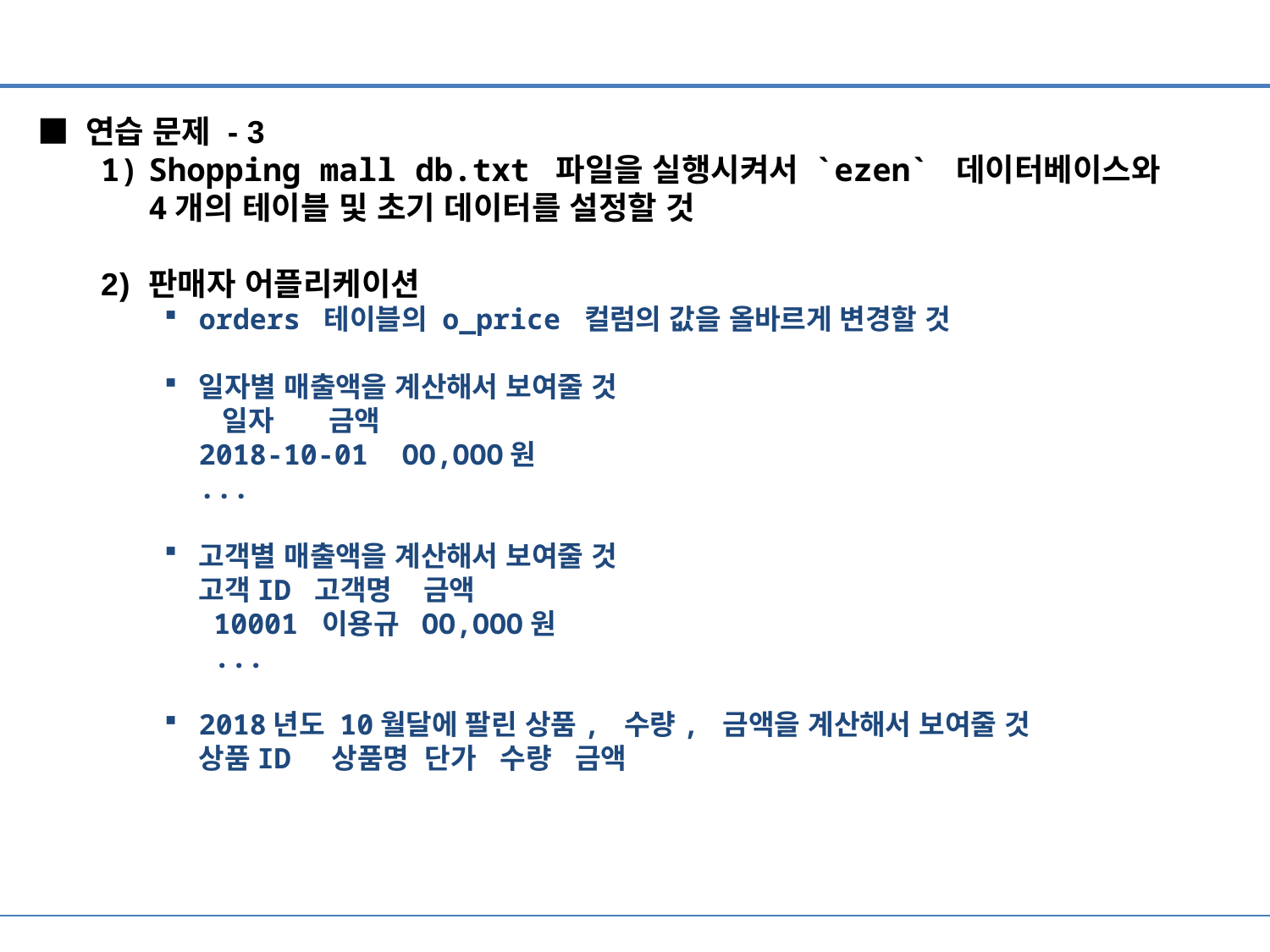

■ 연습 문제 - 3
Shopping mall db.txt 파일을 실행시켜서 `ezen` 데이터베이스와
4개의 테이블 및 초기 데이터를 설정할 것

판매자 어플리케이션
orders 테이블의 o_price 컬럼의 값을 올바르게 변경할 것
일자별 매출액을 계산해서 보여줄 것
   일자       금액
2018-10-01  OO,OOO원
...
고객별 매출액을 계산해서 보여줄 것
고객ID 고객명    금액
 10001 이용규  OO,OOO원
 ...

2018년도 10월달에 팔린 상품, 수량, 금액을 계산해서 보여줄 것
상품ID  상품명  단가   수량   금액